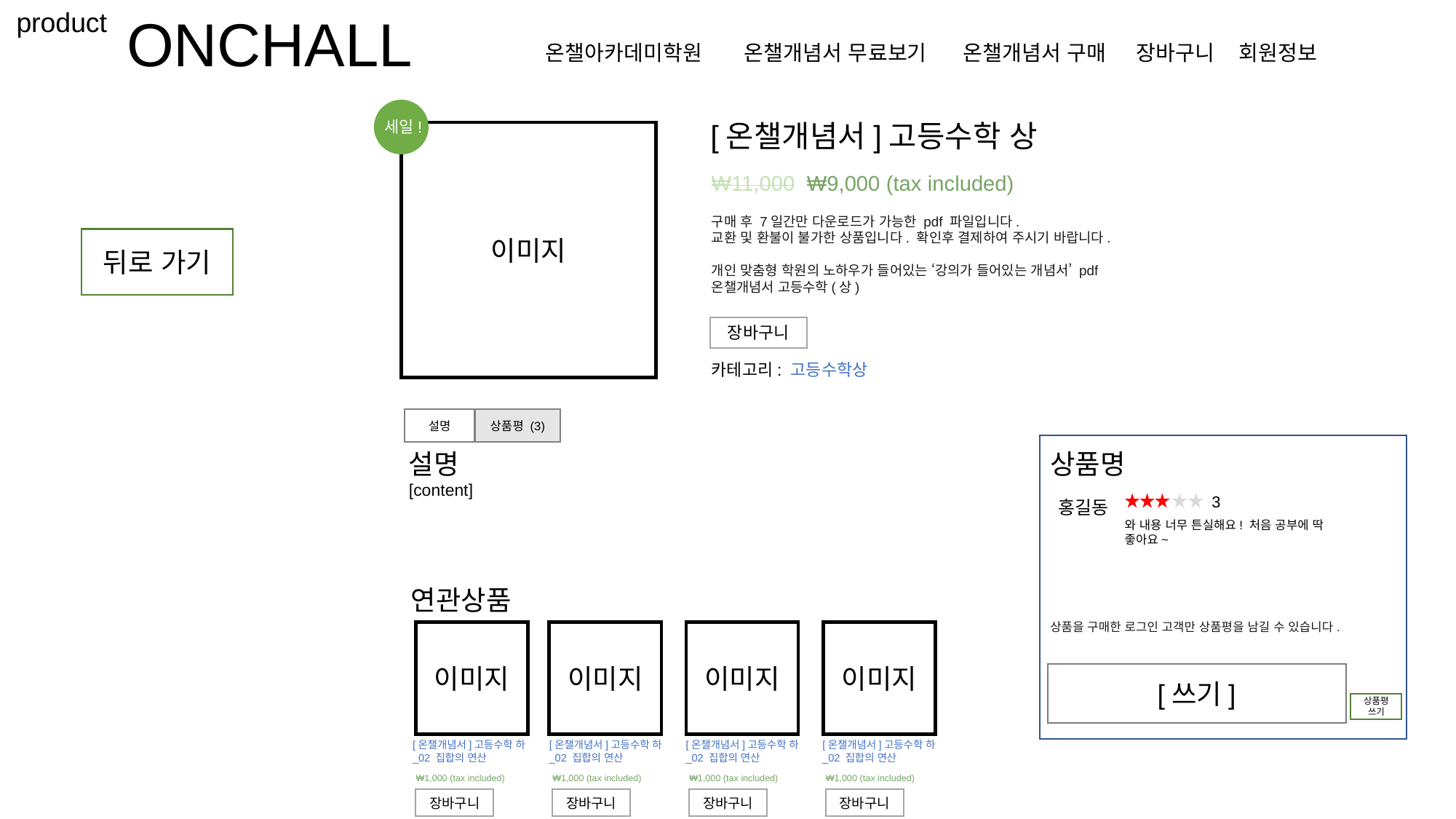

product
ONCHALL
온챌아카데미학원       온챌개념서 무료보기      온챌개념서 구매     장바구니    회원정보

세일!
이미지
[온챌개념서]고등수학 상
₩11,000  ₩9,000 (tax included)
구매 후 7일간만 다운로드가 가능한 pdf 파일입니다.
교환 및 환불이 불가한 상품입니다. 확인후 결제하여 주시기 바랍니다.

개인 맞춤형 학원의 노하우가 들어있는 ‘강의가 들어있는 개념서’ pdf
온챌개념서 고등수학(상)
뒤로 가기
장바구니
카테고리: 고등수학상
설명
상품평 (3)

설명
[content]
상품명
3
홍길동

와 내용 너무 튼실해요! 처음 공부에 딱 좋아요~
연관상품
상품을 구매한 로그인 고객만 상품평을 남길 수 있습니다.
이미지
이미지
이미지
이미지
[쓰기]
상품평 쓰기
[온챌개념서]고등수학 하_02 집합의 연산
[온챌개념서]고등수학 하_02 집합의 연산
[온챌개념서]고등수학 하_02 집합의 연산
[온챌개념서]고등수학 하_02 집합의 연산
₩1,000 (tax included)
₩1,000 (tax included)
₩1,000 (tax included)
₩1,000 (tax included)
장바구니
장바구니
장바구니
장바구니